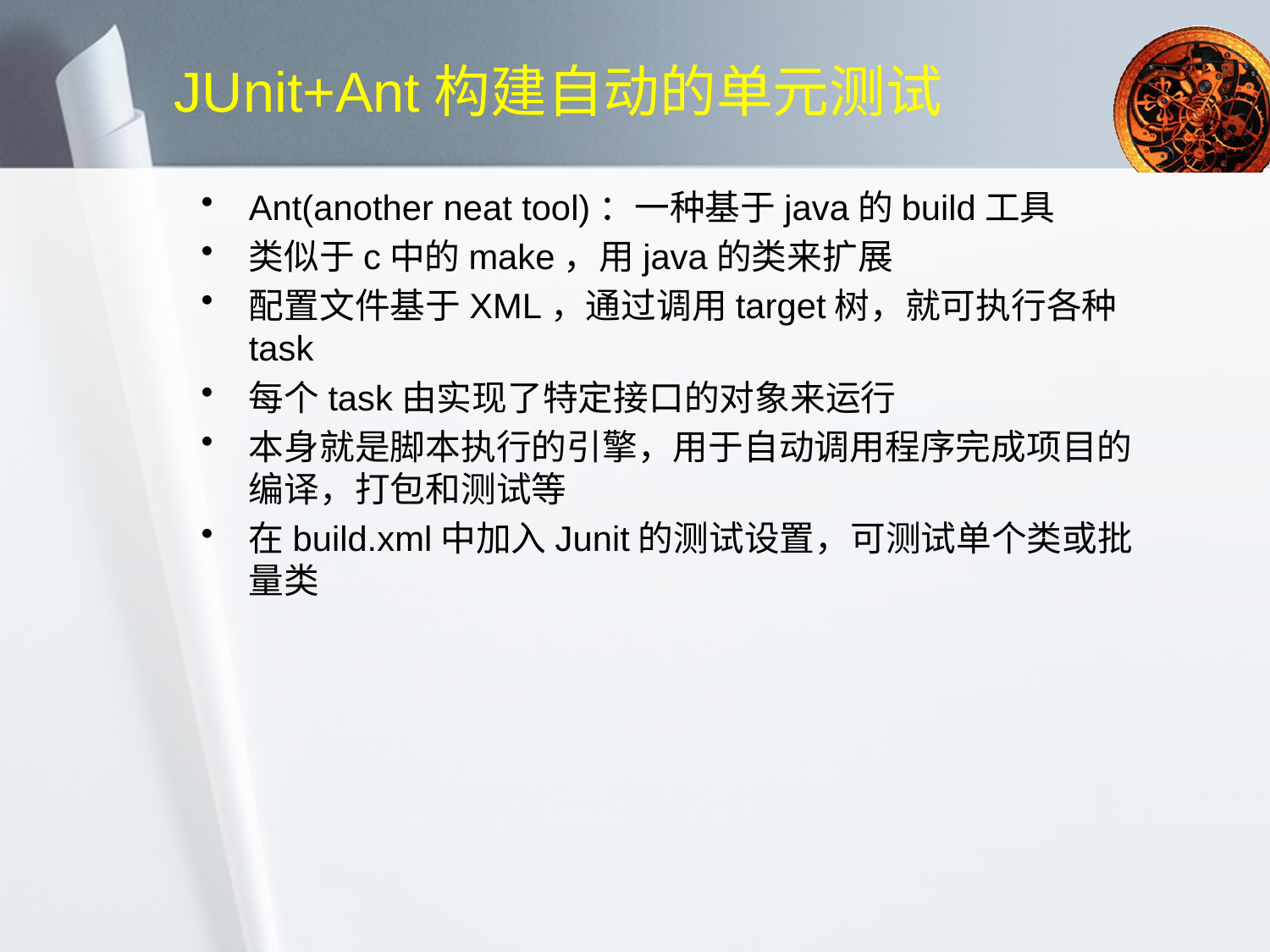

# JUnit+Ant构建自动的单元测试
Ant(another neat tool)：一种基于java的build工具
类似于c中的make，用java的类来扩展
配置文件基于XML，通过调用target树，就可执行各种task
每个task由实现了特定接口的对象来运行
本身就是脚本执行的引擎，用于自动调用程序完成项目的编译，打包和测试等
在build.xml中加入Junit的测试设置，可测试单个类或批量类